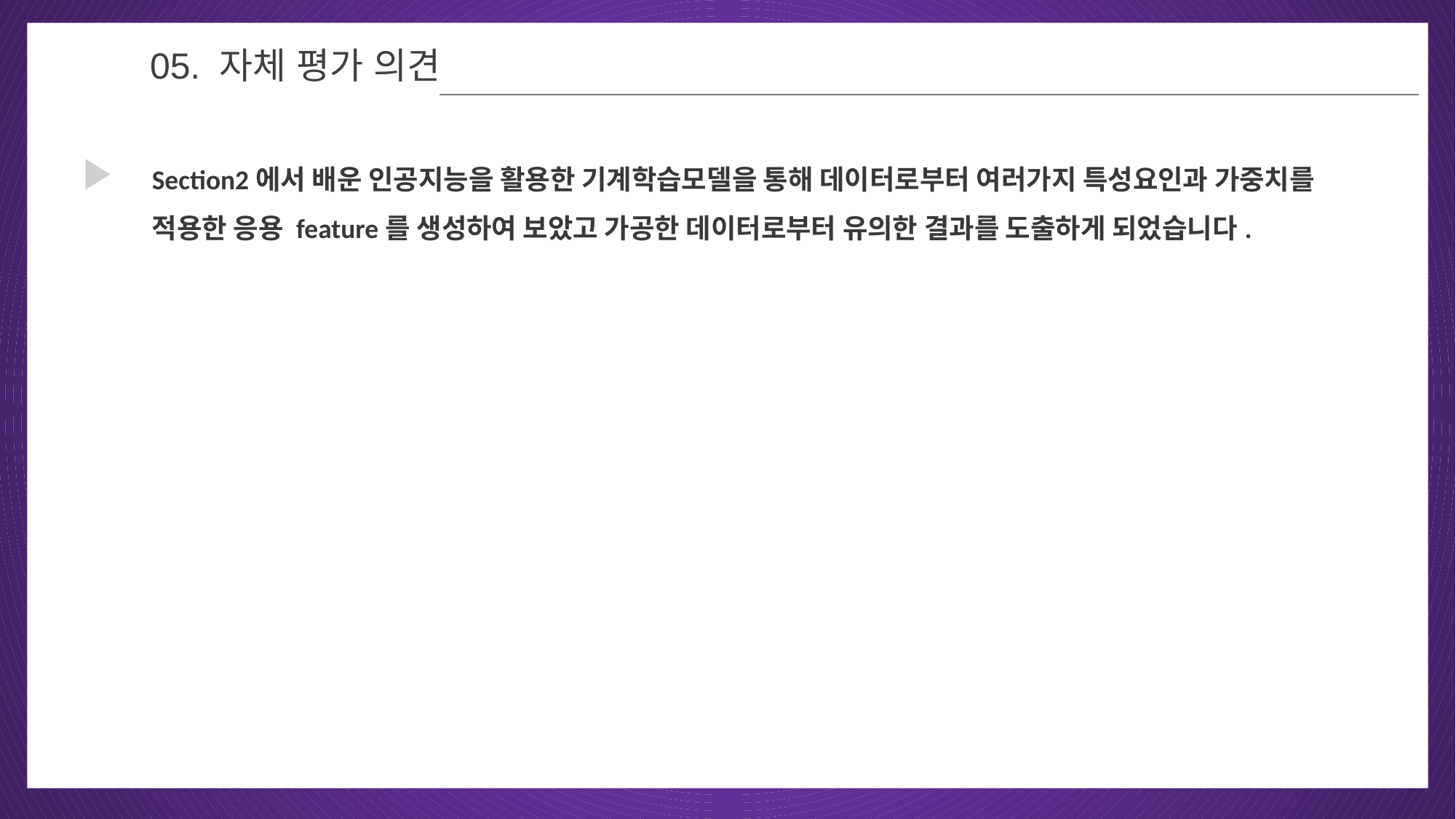

05
05. 자체 평가 의견
▶
Section2에서 배운 인공지능을 활용한 기계학습모델을 통해 데이터로부터 여러가지 특성요인과 가중치를 적용한 응용 feature를 생성하여 보았고 가공한 데이터로부터 유의한 결과를 도출하게 되었습니다.